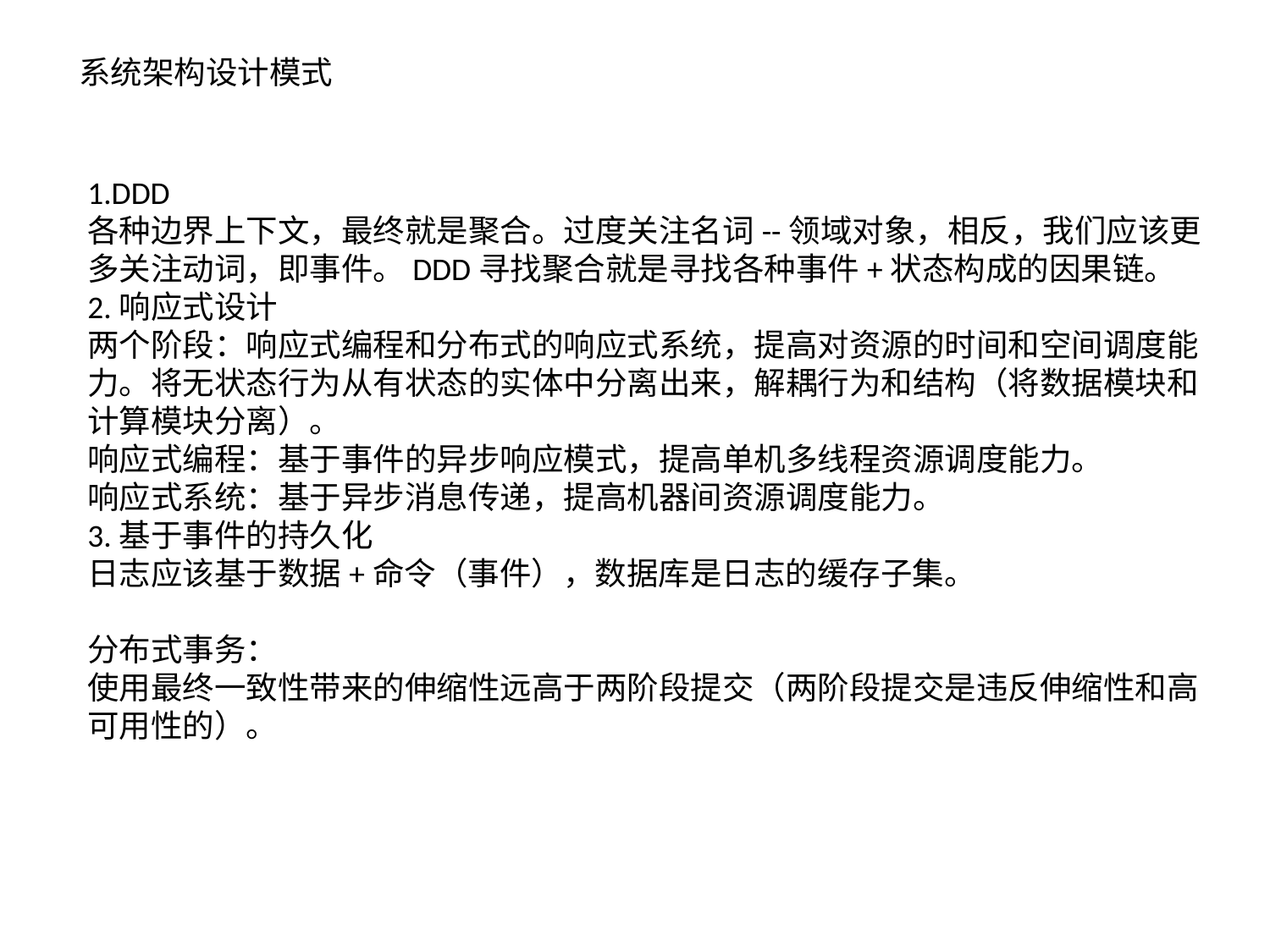

系统架构设计模式
1.DDD
各种边界上下文，最终就是聚合。过度关注名词--领域对象，相反，我们应该更多关注动词，即事件。DDD寻找聚合就是寻找各种事件+状态构成的因果链。
2.响应式设计
两个阶段：响应式编程和分布式的响应式系统，提高对资源的时间和空间调度能力。将无状态行为从有状态的实体中分离出来，解耦行为和结构（将数据模块和计算模块分离）。
响应式编程：基于事件的异步响应模式，提高单机多线程资源调度能力。
响应式系统：基于异步消息传递，提高机器间资源调度能力。
3.基于事件的持久化
日志应该基于数据+命令（事件），数据库是日志的缓存子集。

分布式事务：
使用最终一致性带来的伸缩性远高于两阶段提交（两阶段提交是违反伸缩性和高可用性的）。